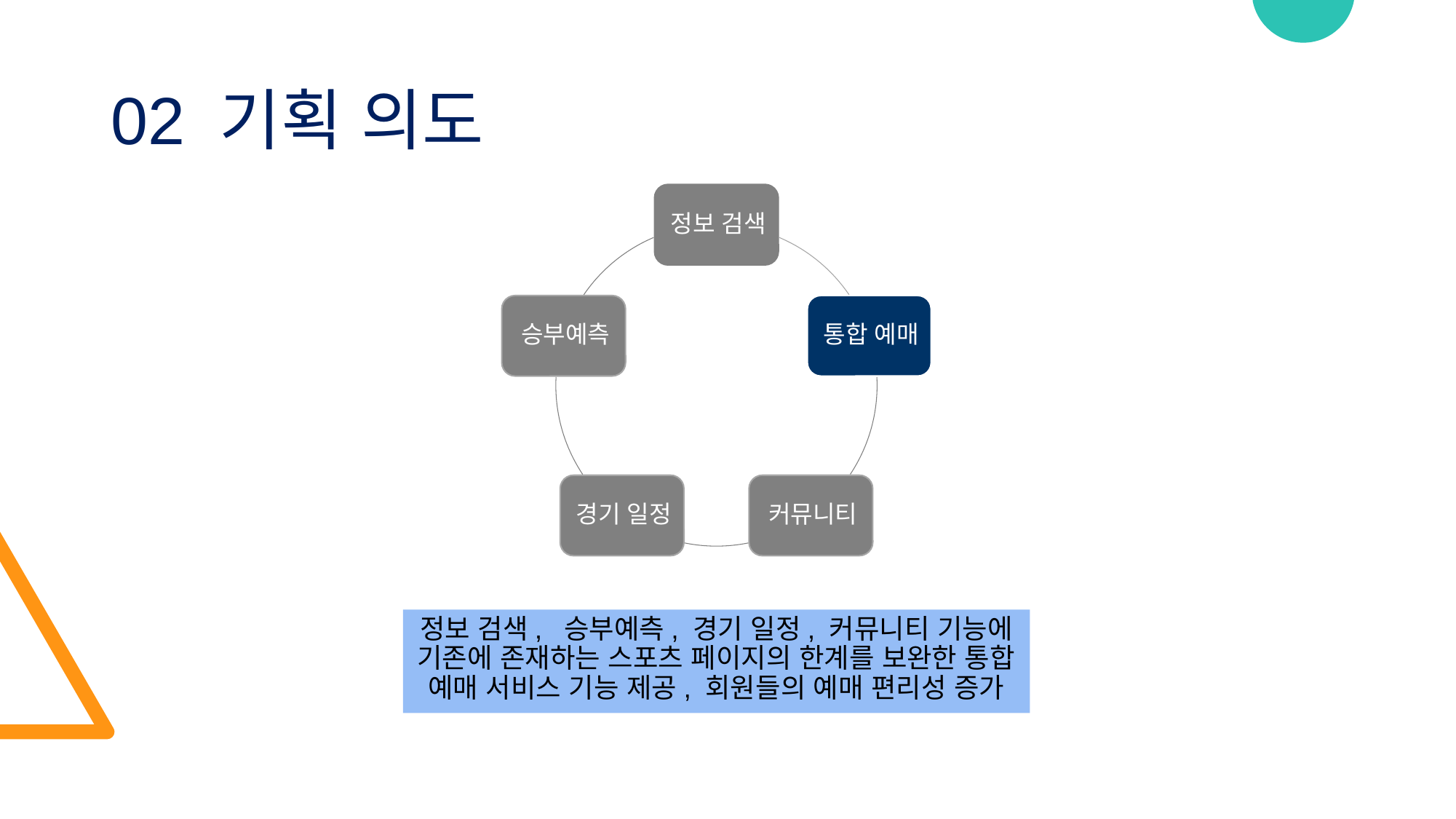

# 02 기획 의도
정보 검색
통합 예매
커뮤니티
경기 일정
승부예측
정보 검색,  승부예측, 경기 일정, 커뮤니티 기능에 기존에 존재하는 스포츠 페이지의 한계를 보완한 통합 예매 서비스 기능 제공, 회원들의 예매 편리성 증가